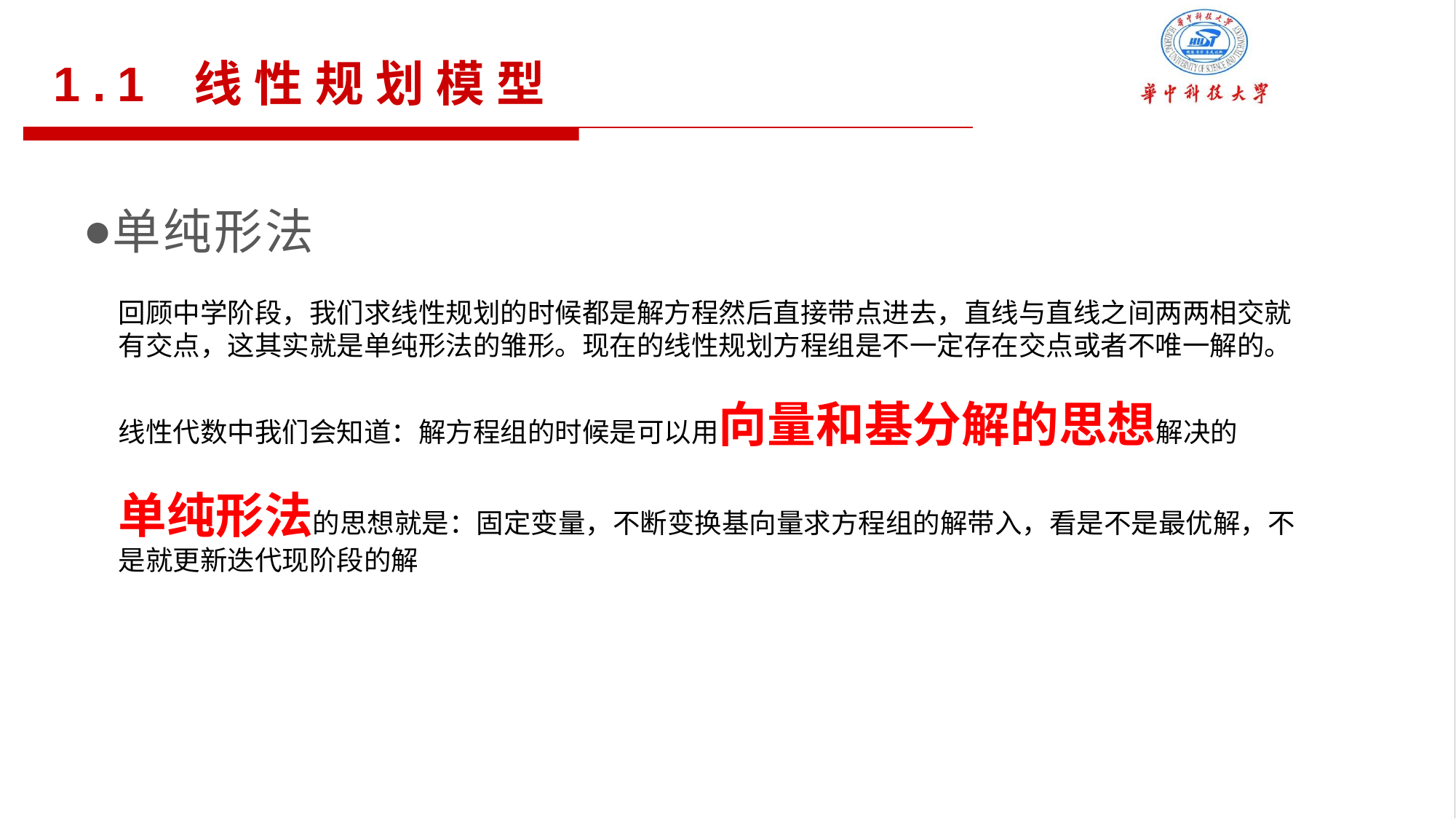

1.1 线性规划模型

单纯形法
回顾中学阶段，我们求线性规划的时候都是解方程然后直接带点进去，直线与直线之间两两相交就有交点，这其实就是单纯形法的雏形。现在的线性规划方程组是不一定存在交点或者不唯一解的。

线性代数中我们会知道：解方程组的时候是可以用向量和基分解的思想解决的

单纯形法的思想就是：固定变量，不断变换基向量求方程组的解带入，看是不是最优解，不是就更新迭代现阶段的解